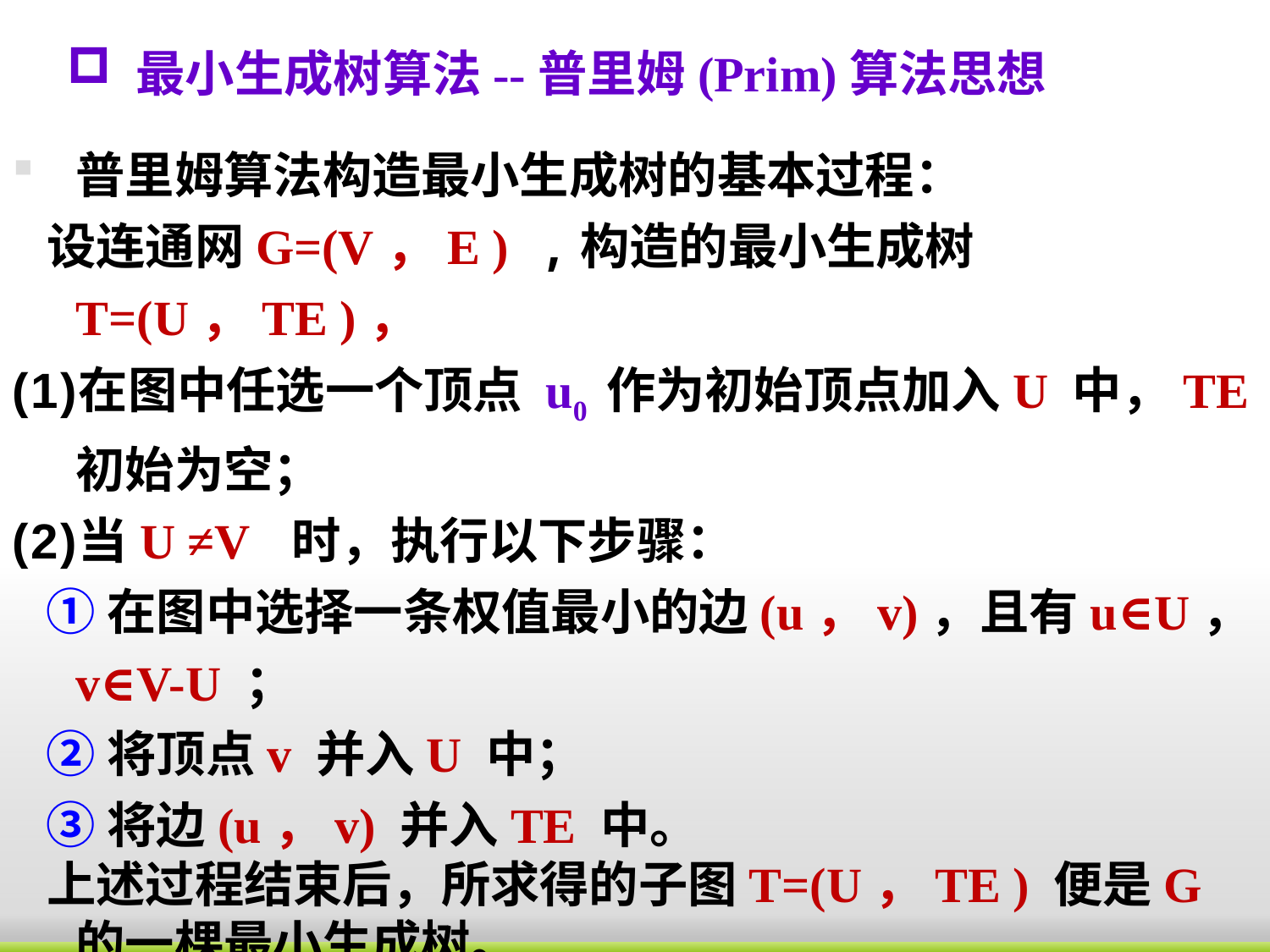

最小生成树算法--普里姆(Prim)算法思想
普里姆算法构造最小生成树的基本过程：
  设连通网G=(V，E ) ,构造的最小生成树T=(U，TE )，
在图中任选一个顶点 u0 作为初始顶点加入U 中，TE 初始为空；
当U ≠V 时，执行以下步骤：
   ①在图中选择一条权值最小的边(u，v)，且有u∈U，v∈V-U ；
   ②将顶点v 并入U 中；
   ③将边(u，v) 并入TE 中。
  上述过程结束后，所求得的子图T=(U，TE ) 便是G的一棵最小生成树。